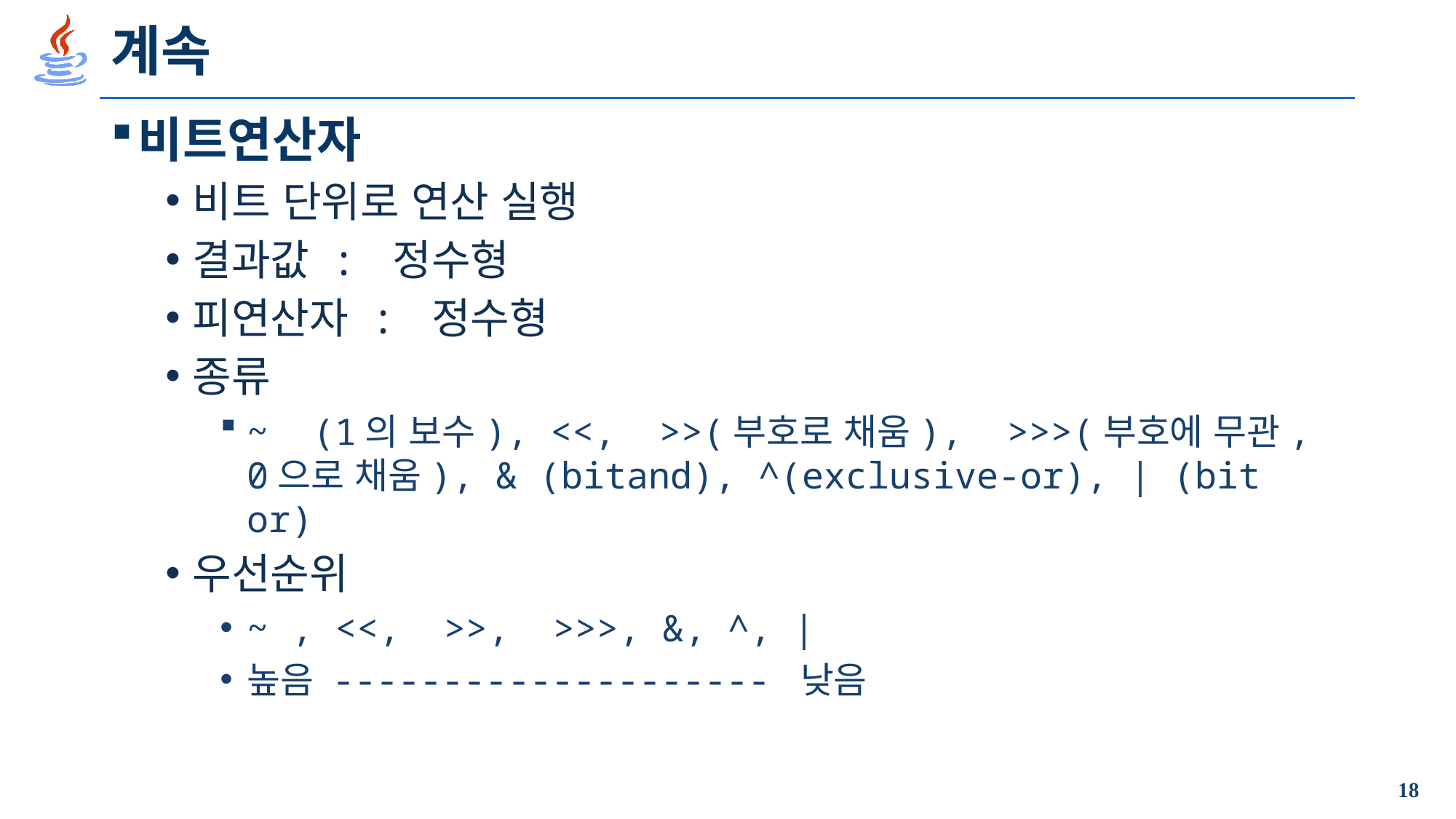

# 계속
비트연산자
비트 단위로 연산 실행
결과값 : 정수형
피연산자 : 정수형
종류
~  (1의 보수), <<,  >>(부호로 채움),  >>>(부호에 무관, 0으로 채움), & (bitand), ^(exclusive-or), | (bit or)
우선순위
~ , <<,  >>,  >>>, &, ^, |
높음 -------------------- 낮음
18